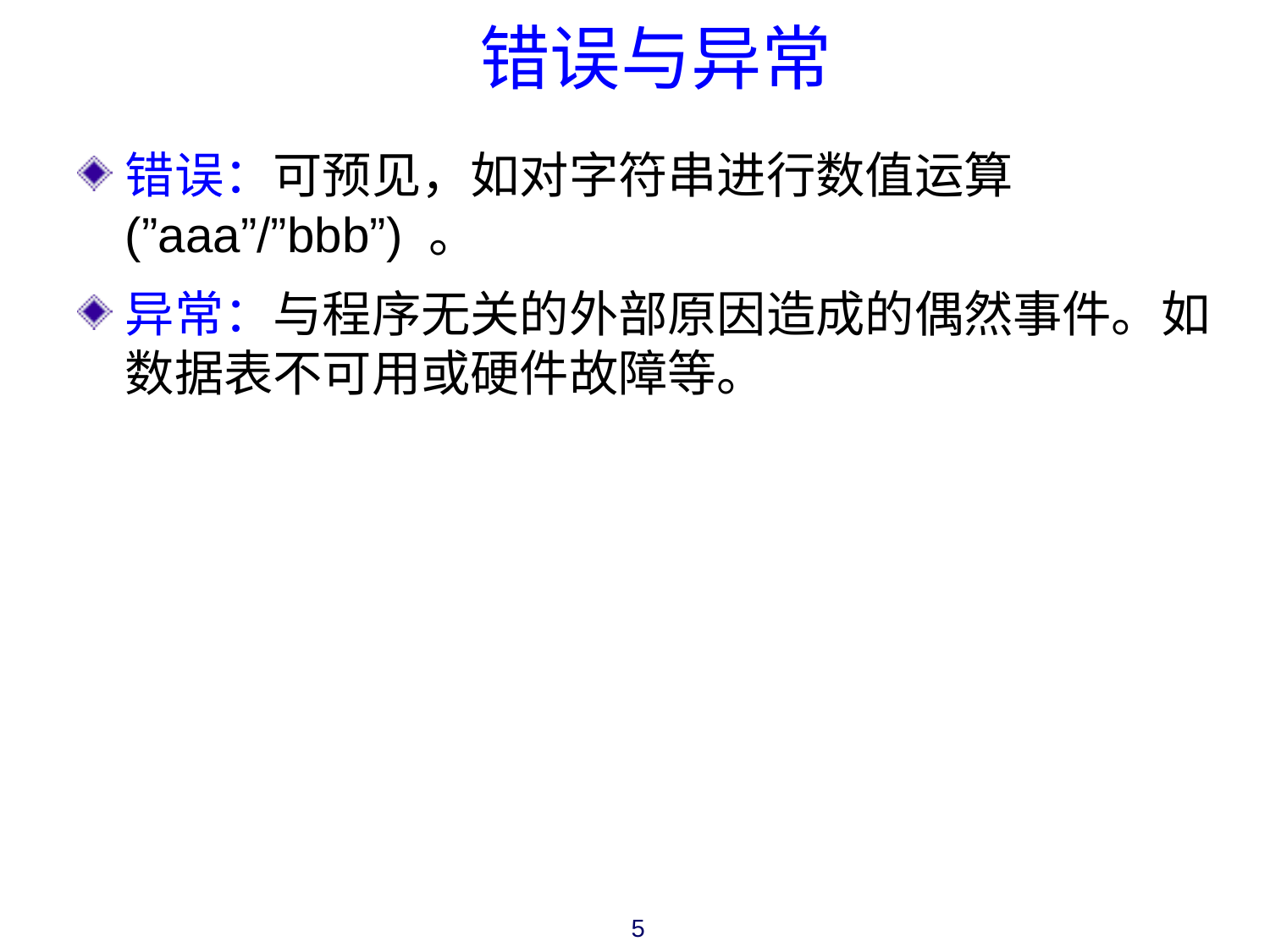

# 错误与异常
错误：可预见，如对字符串进行数值运算(”aaa”/”bbb”) 。
异常：与程序无关的外部原因造成的偶然事件。如数据表不可用或硬件故障等。
5